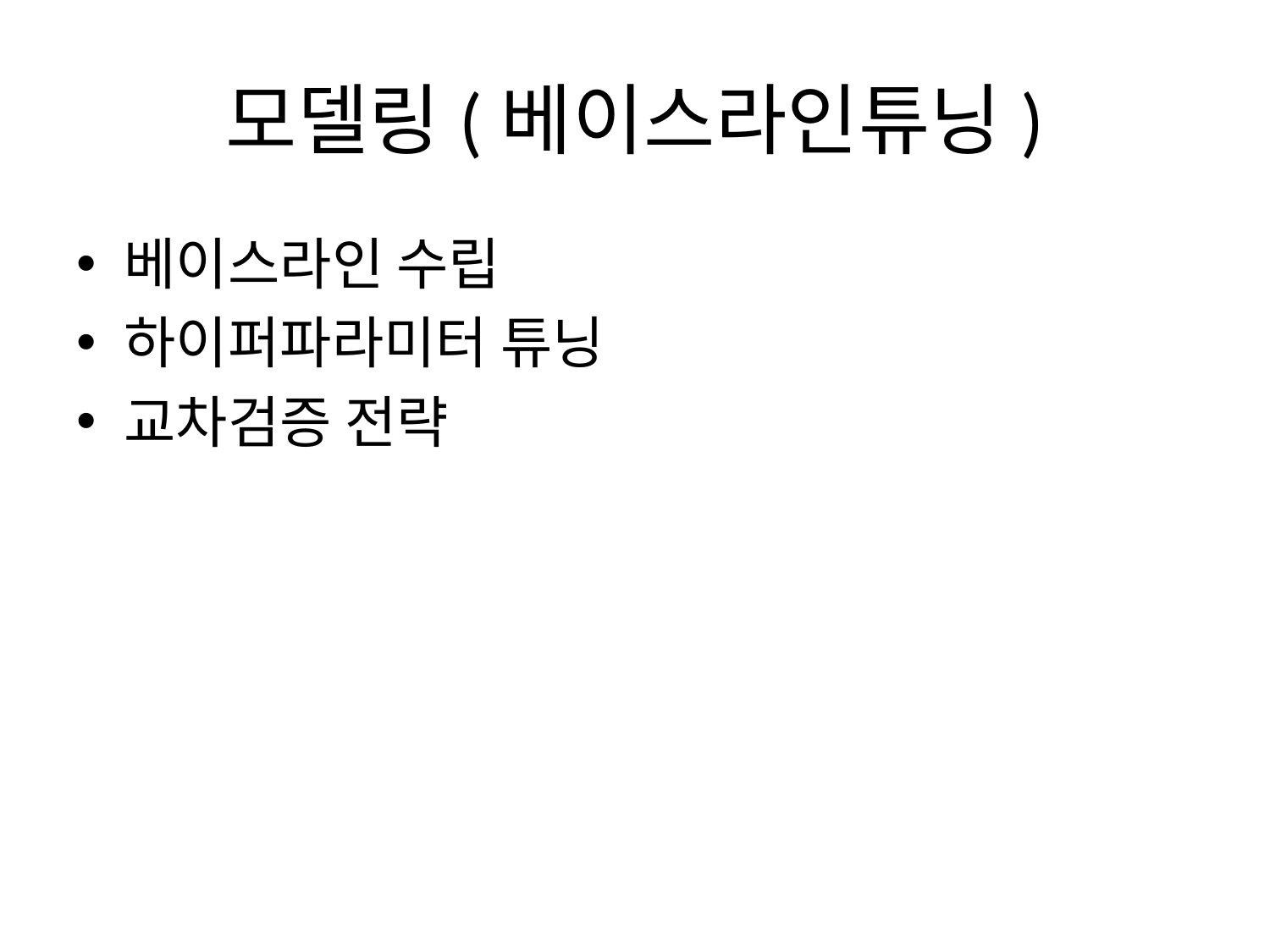

# 모델링(베이스라인튜닝)
베이스라인 수립
하이퍼파라미터 튜닝
교차검증 전략